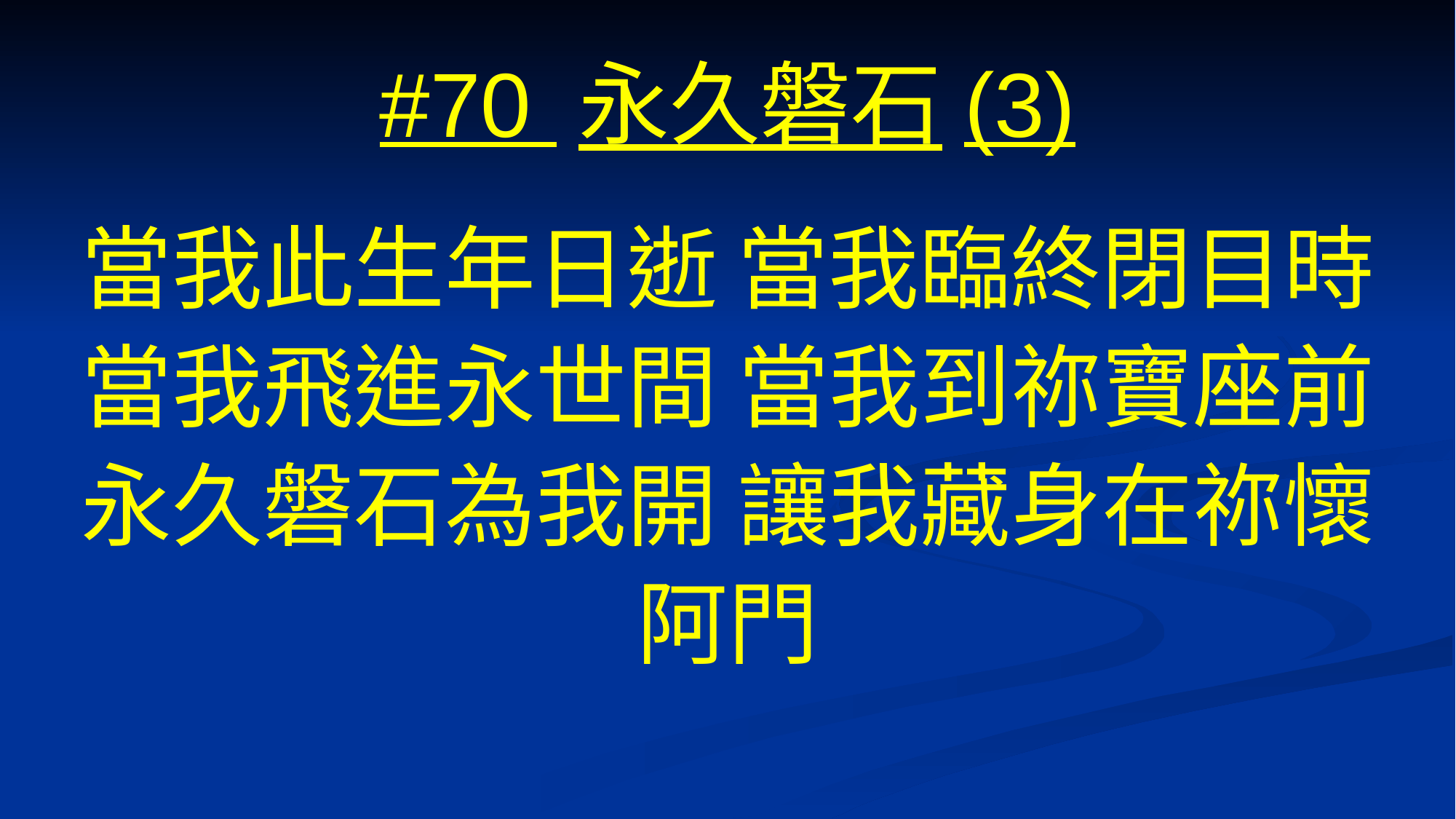

# #70 永久磐石(3)
當我此生年日逝 當我臨終閉目時
當我飛進永世間 當我到祢寶座前
永久磐石為我開 讓我藏身在祢懷
阿門